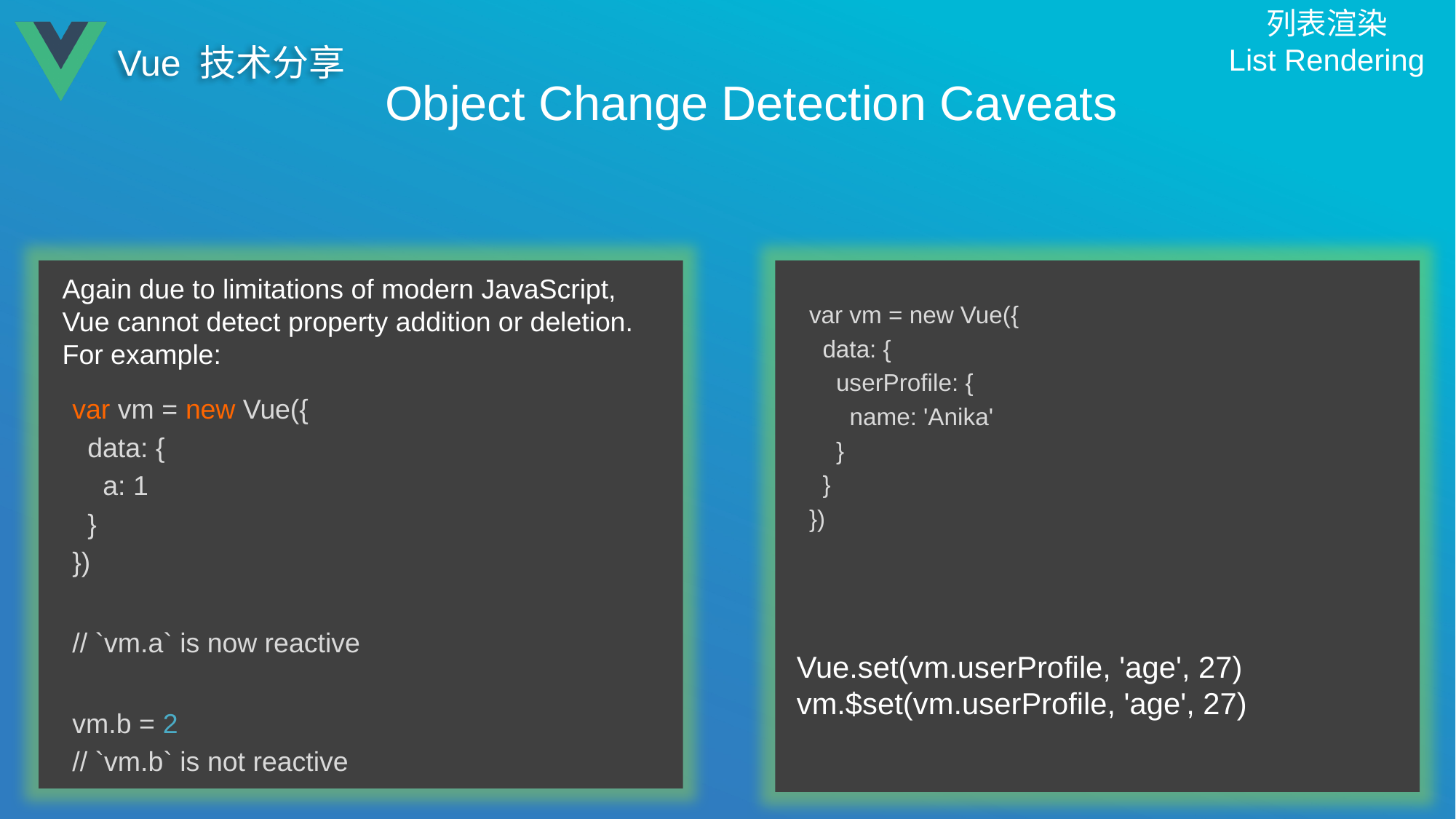

列表渲染
List Rendering
# Object Change Detection Caveats

Again due to limitations of modern JavaScript, Vue cannot detect property addition or deletion. For example:
var vm = new Vue({
  data: {
    userProfile: {
      name: 'Anika'
    }
  }
})
var vm = new Vue({
  data: {
    a: 1
  }
})

// `vm.a` is now reactive

vm.b = 2
// `vm.b` is not reactive
Vue.set(vm.userProfile, 'age', 27)
vm.$set(vm.userProfile, 'age', 27)